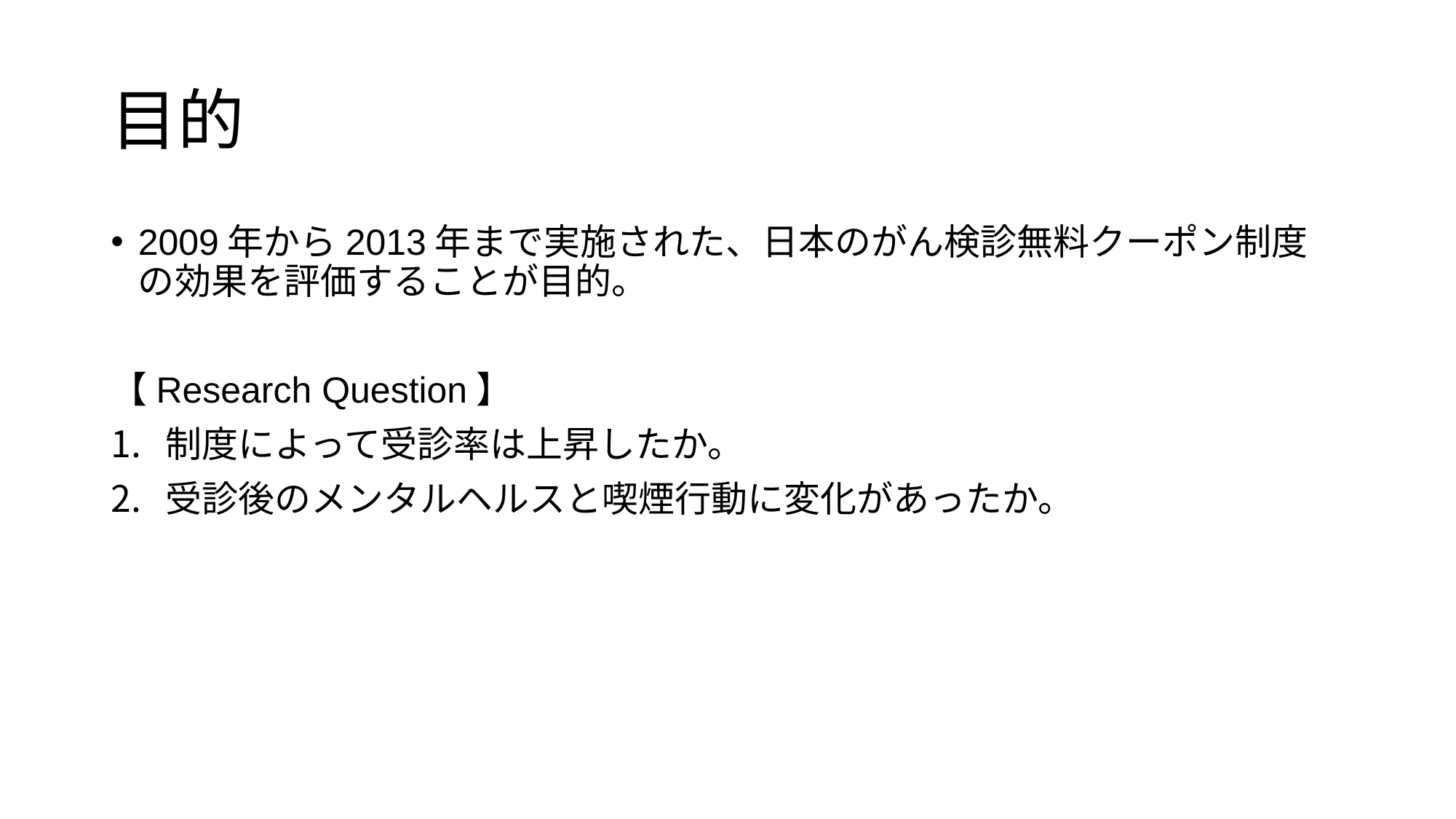

# 目的
2009年から2013年まで実施された、日本のがん検診無料クーポン制度の効果を評価することが目的。

【Research Question】
制度によって受診率は上昇したか。
受診後のメンタルヘルスと喫煙行動に変化があったか。